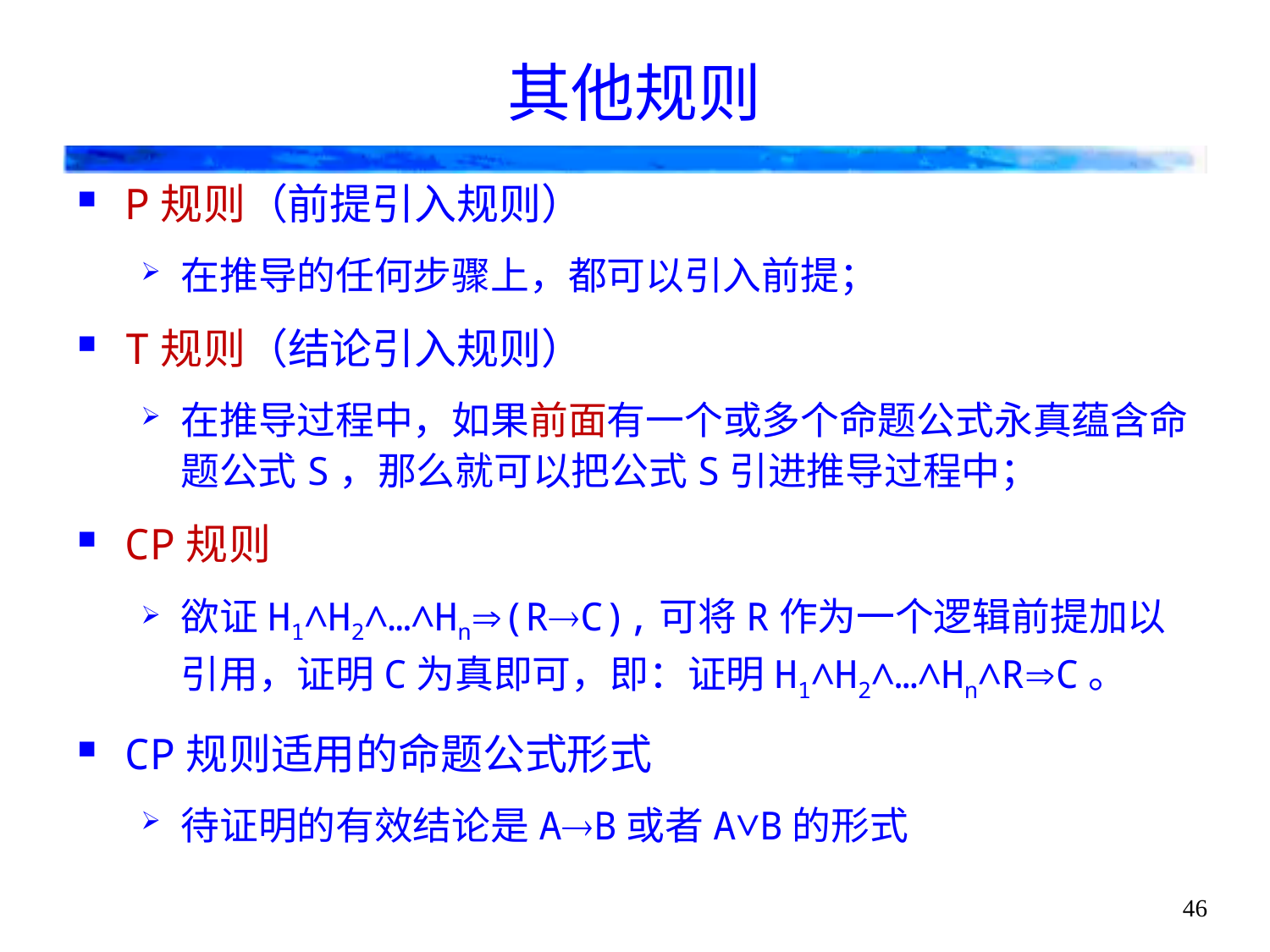

# 其他规则
P规则（前提引入规则）
在推导的任何步骤上，都可以引入前提；
T规则（结论引入规则）
在推导过程中，如果前面有一个或多个命题公式永真蕴含命题公式S，那么就可以把公式S引进推导过程中；
CP规则
欲证H1∧H2∧…∧Hn⇒(R→C),可将R作为一个逻辑前提加以引用，证明C为真即可，即：证明H1∧H2∧…∧Hn∧R⇒C。
CP规则适用的命题公式形式
待证明的有效结论是A→B或者A∨B的形式
46